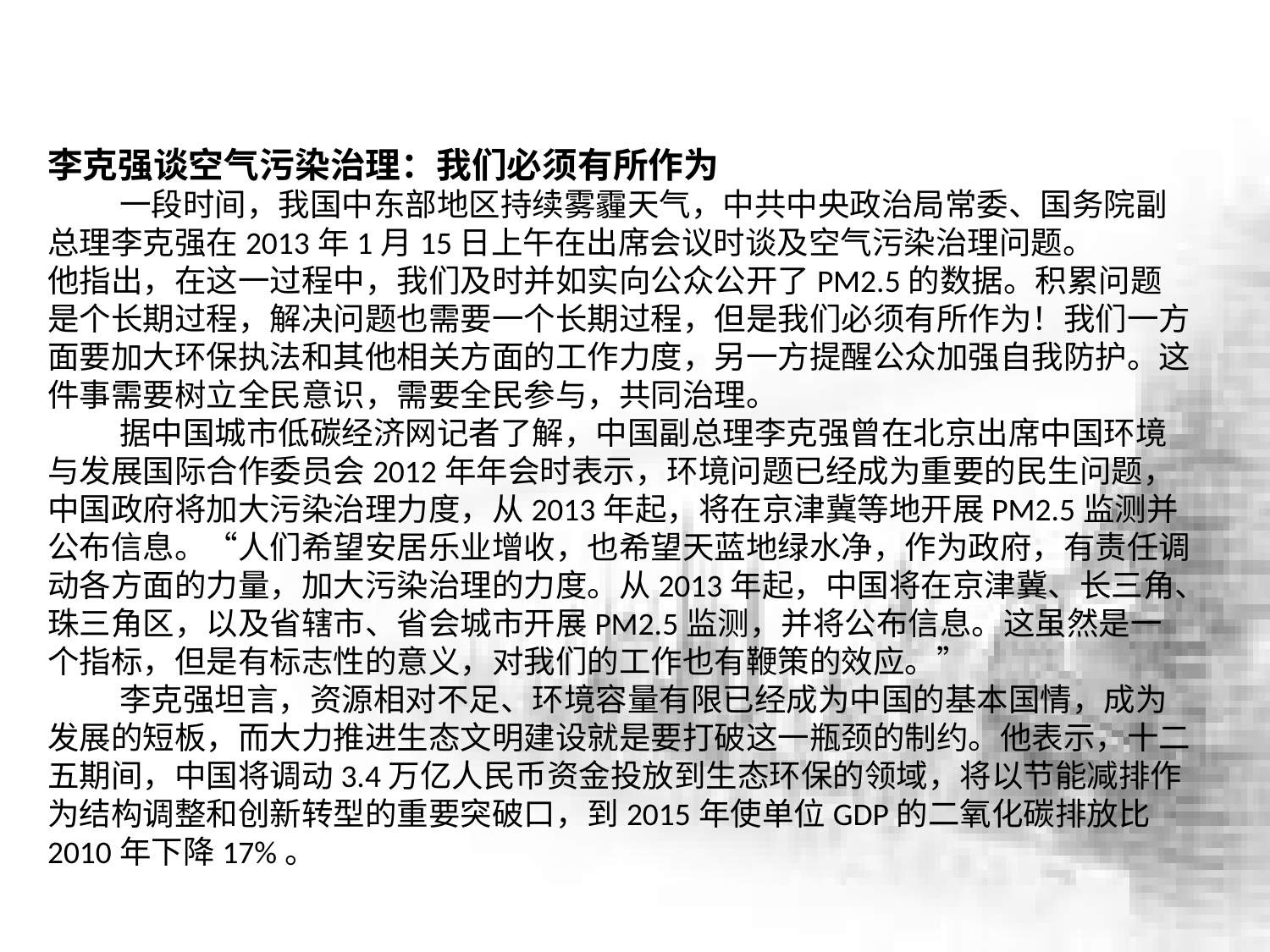

李克强谈空气污染治理：我们必须有所作为
         一段时间，我国中东部地区持续雾霾天气，中共中央政治局常委、国务院副总理李克强在2013年1月15日上午在出席会议时谈及空气污染治理问题。
他指出，在这一过程中，我们及时并如实向公众公开了PM2.5的数据。积累问题是个长期过程，解决问题也需要一个长期过程，但是我们必须有所作为！我们一方面要加大环保执法和其他相关方面的工作力度，另一方提醒公众加强自我防护。这件事需要树立全民意识，需要全民参与，共同治理。
         据中国城市低碳经济网记者了解，中国副总理李克强曾在北京出席中国环境与发展国际合作委员会2012年年会时表示，环境问题已经成为重要的民生问题，中国政府将加大污染治理力度，从2013年起，将在京津冀等地开展PM2.5监测并公布信息。“人们希望安居乐业增收，也希望天蓝地绿水净，作为政府，有责任调动各方面的力量，加大污染治理的力度。从2013年起，中国将在京津冀、长三角、珠三角区，以及省辖市、省会城市开展PM2.5监测，并将公布信息。这虽然是一个指标，但是有标志性的意义，对我们的工作也有鞭策的效应。”
         李克强坦言，资源相对不足、环境容量有限已经成为中国的基本国情，成为发展的短板，而大力推进生态文明建设就是要打破这一瓶颈的制约。他表示，十二五期间，中国将调动3.4万亿人民币资金投放到生态环保的领域，将以节能减排作为结构调整和创新转型的重要突破口，到2015年使单位GDP的二氧化碳排放比2010年下降17%。